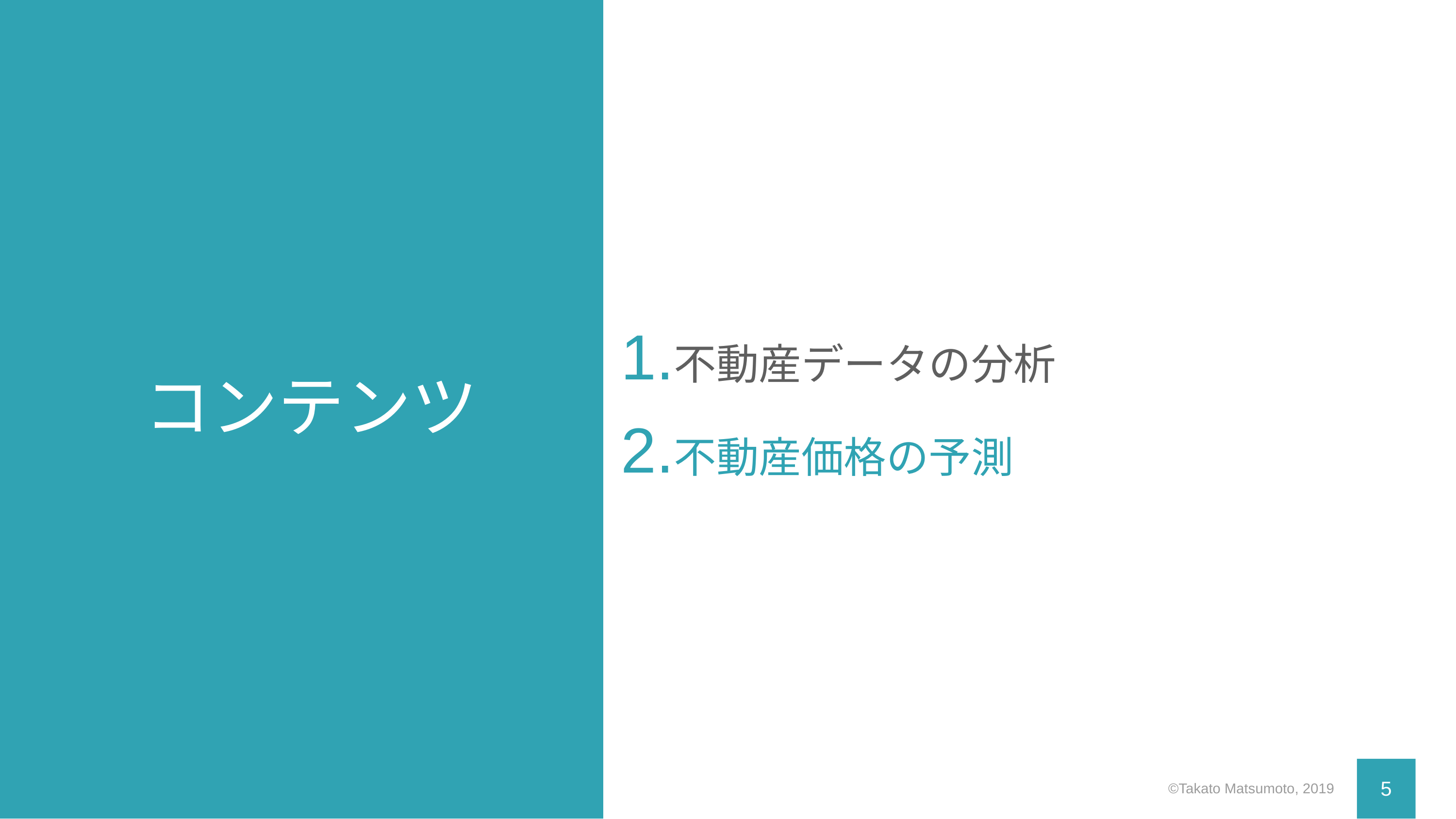

不動産データの分析
不動産価格の予測
# コンテンツ
©︎Takato Matsumoto, 2019
5